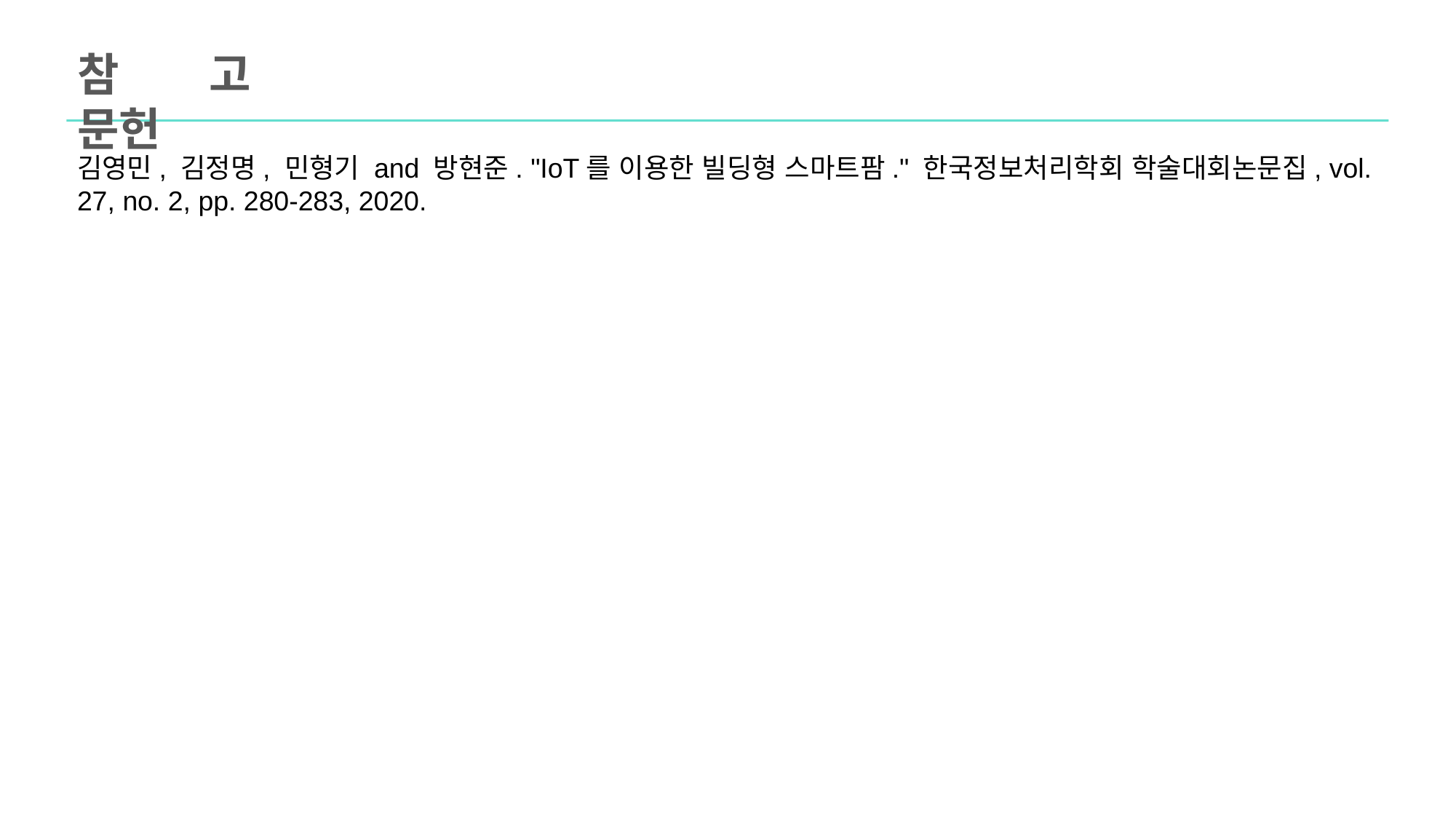

참고 문헌

김영민, 김정명, 민형기 and 방현준. "IoT를 이용한 빌딩형 스마트팜." 한국정보처리학회 학술대회논문집, vol. 27, no. 2, pp. 280-283, 2020.